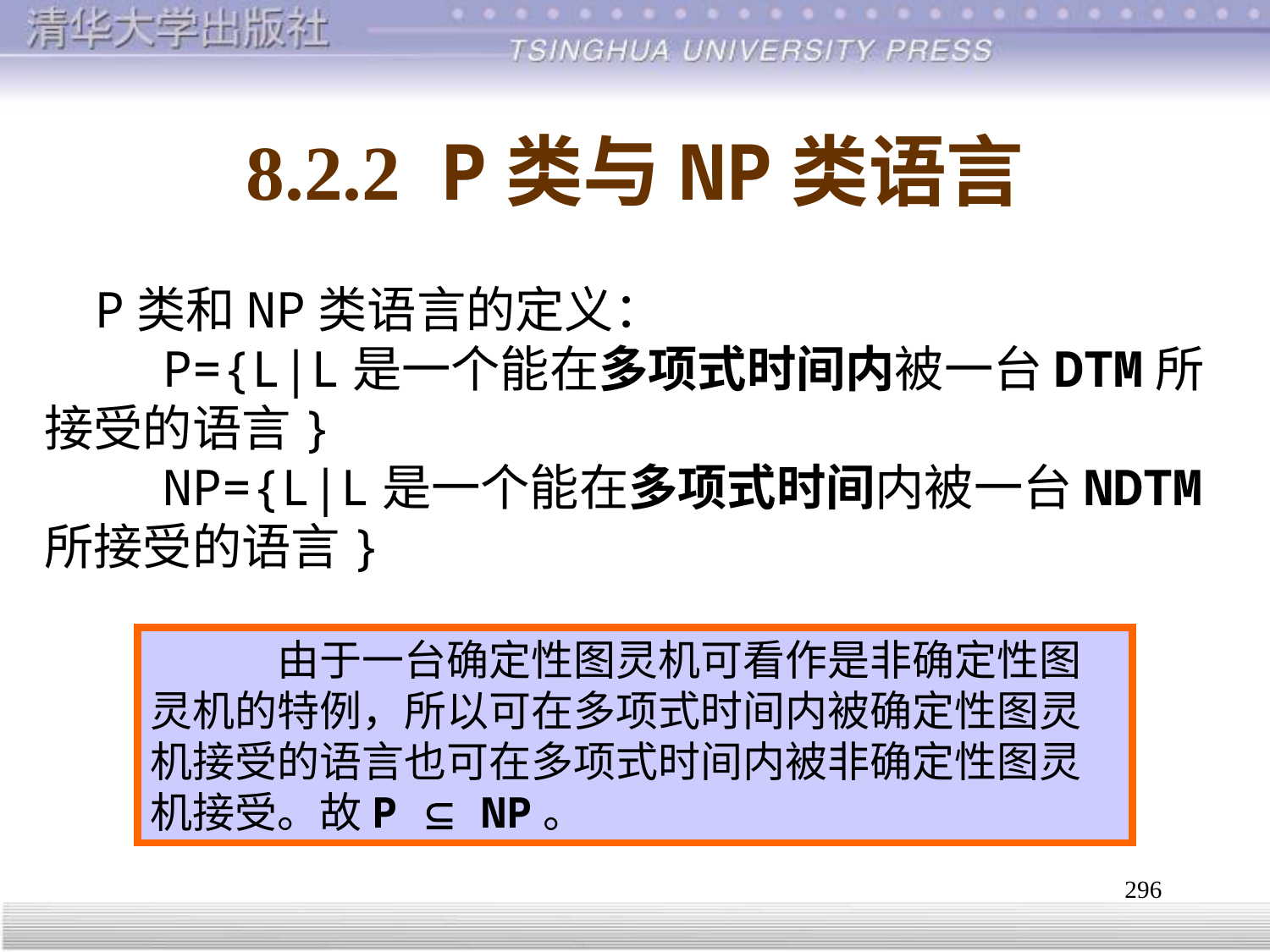

# 8.2.2  P类与NP类语言
  P类和NP类语言的定义：
    P={L|L是一个能在多项式时间内被一台DTM所接受的语言}
    NP={L|L是一个能在多项式时间内被一台NDTM所接受的语言}
	由于一台确定性图灵机可看作是非确定性图灵机的特例，所以可在多项式时间内被确定性图灵机接受的语言也可在多项式时间内被非确定性图灵机接受。故P ⊆ NP。
296